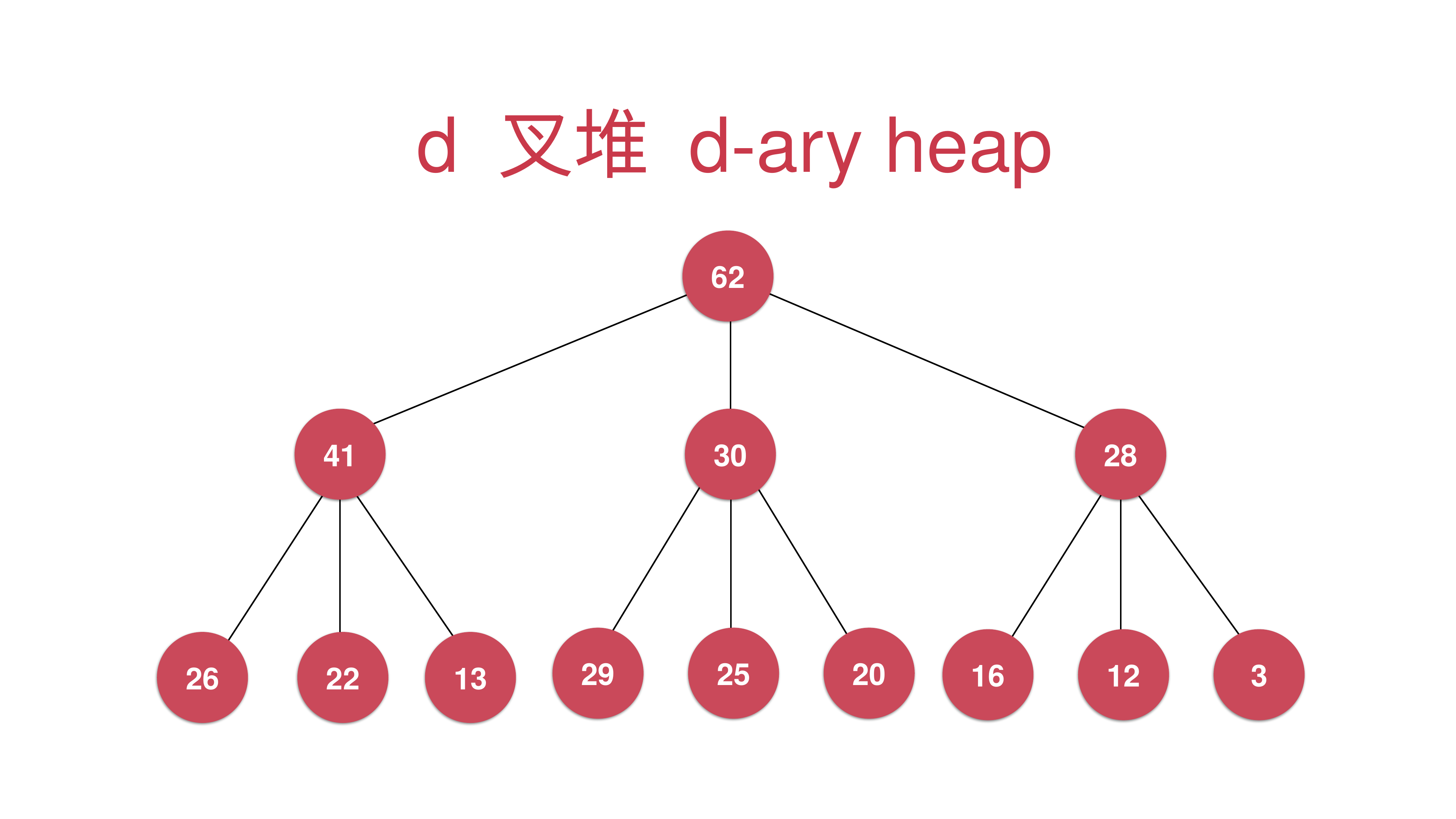

# d 叉堆 d-ary heap
62

41
30
28

29
25
20
16
12
3
26
22
13